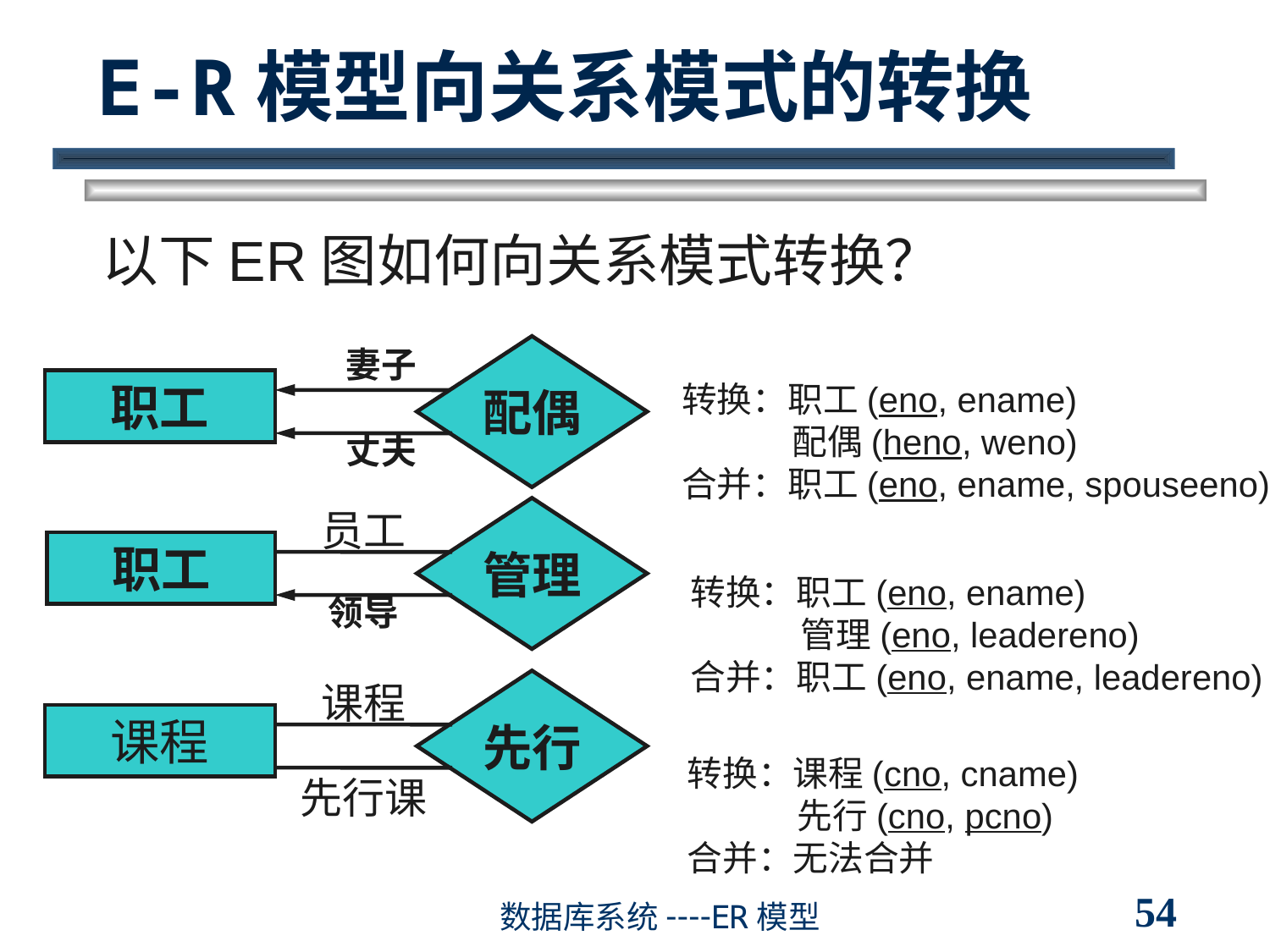

# E-R模型向关系模式的转换
以下ER图如何向关系模式转换？
妻子
配偶
职工

丈夫

员工
管理
职工

领导

课程
先行
课程

先行课

转换：职工(eno, ename)
             配偶(heno, weno)
合并：职工(eno, ename, spouseeno)
转换：职工(eno, ename)
             管理(eno, leadereno)
合并：职工(eno, ename, leadereno)
转换：课程(cno, cname)
             先行(cno, pcno)
合并：无法合并
54
数据库系统----ER模型